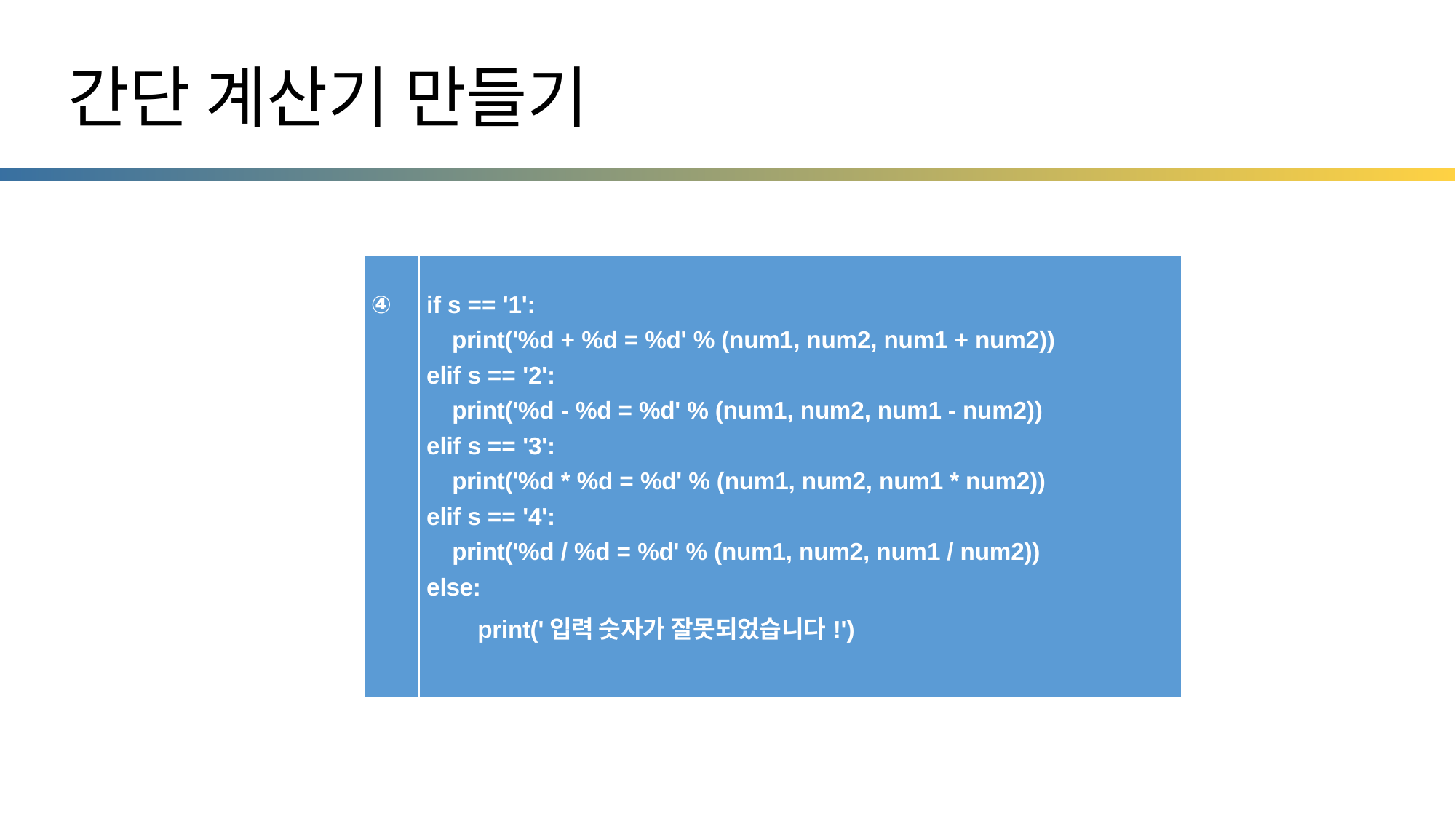

# 간단 계산기 만들기
| ④ | if s == '1': print('%d + %d = %d' % (num1, num2, num1 + num2)) elif s == '2': print('%d - %d = %d' % (num1, num2, num1 - num2)) elif s == '3': print('%d \* %d = %d' % (num1, num2, num1 \* num2)) elif s == '4': print('%d / %d = %d' % (num1, num2, num1 / num2)) else: print('입력 숫자가 잘못되었습니다!') |
| --- | --- |